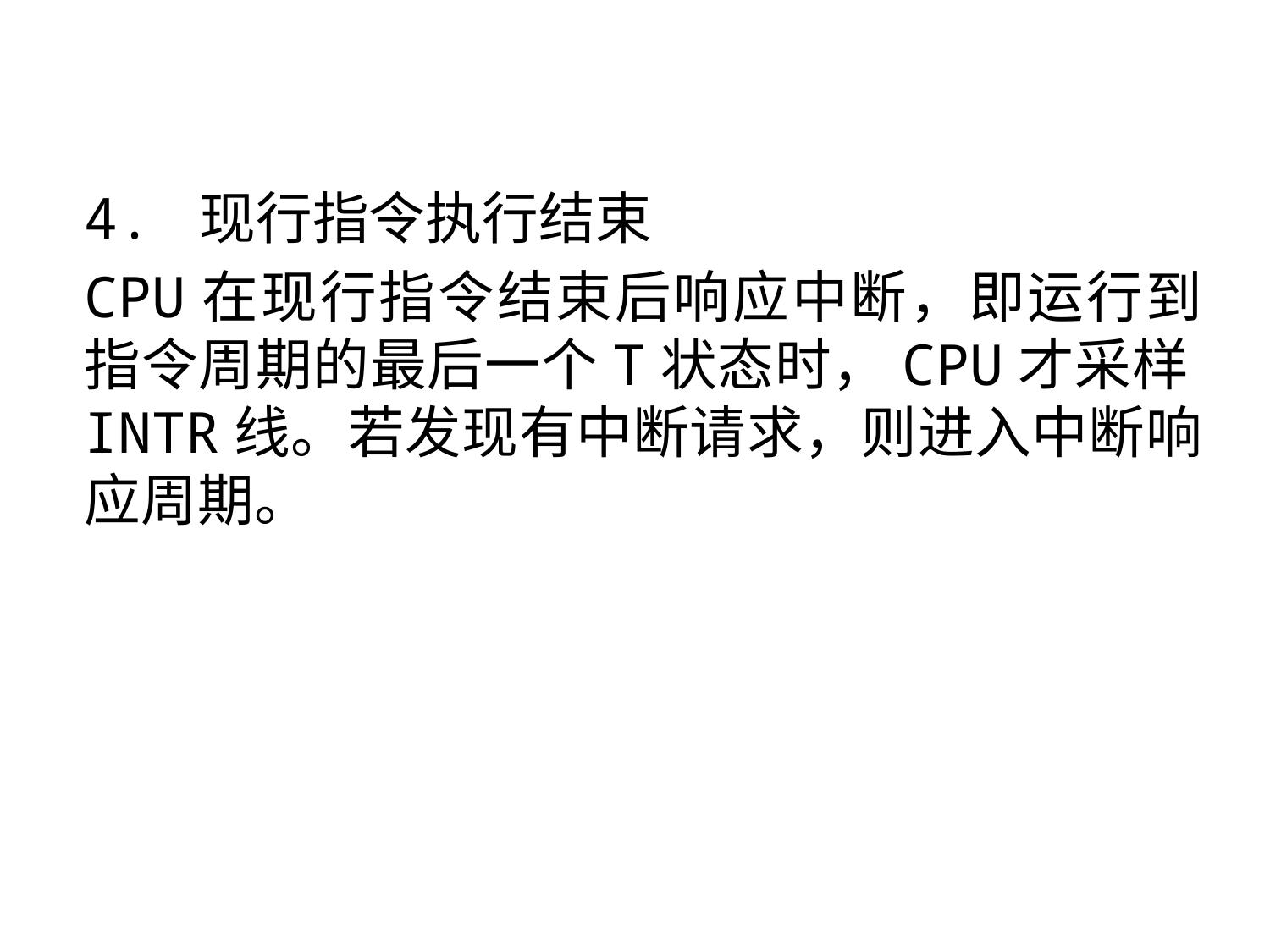

#
4. 现行指令执行结束
CPU在现行指令结束后响应中断，即运行到指令周期的最后一个T状态时，CPU才采样INTR线。若发现有中断请求，则进入中断响应周期。